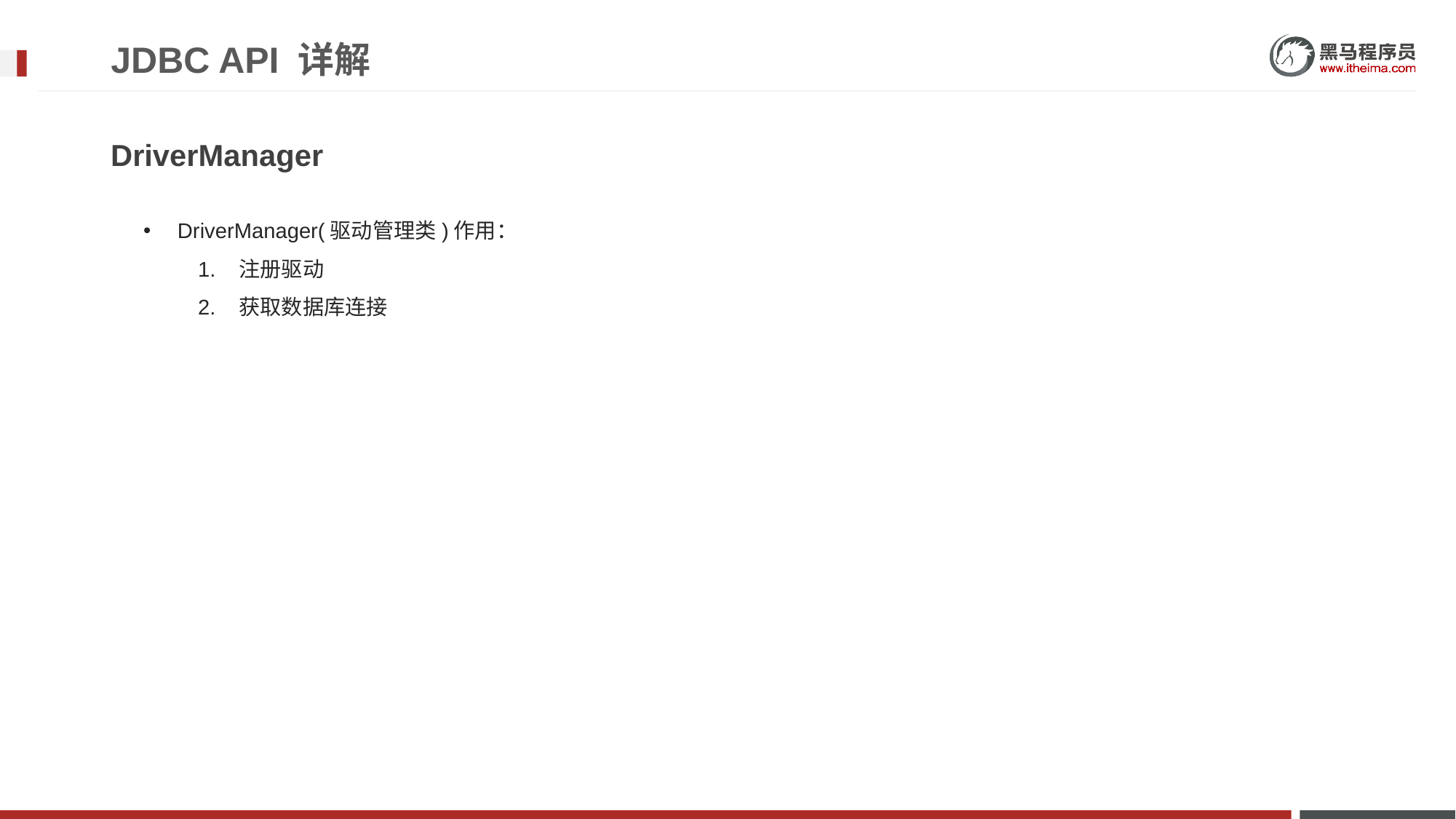

JDBC API 详解
DriverManager
DriverManager(驱动管理类)作用：
注册驱动
获取数据库连接